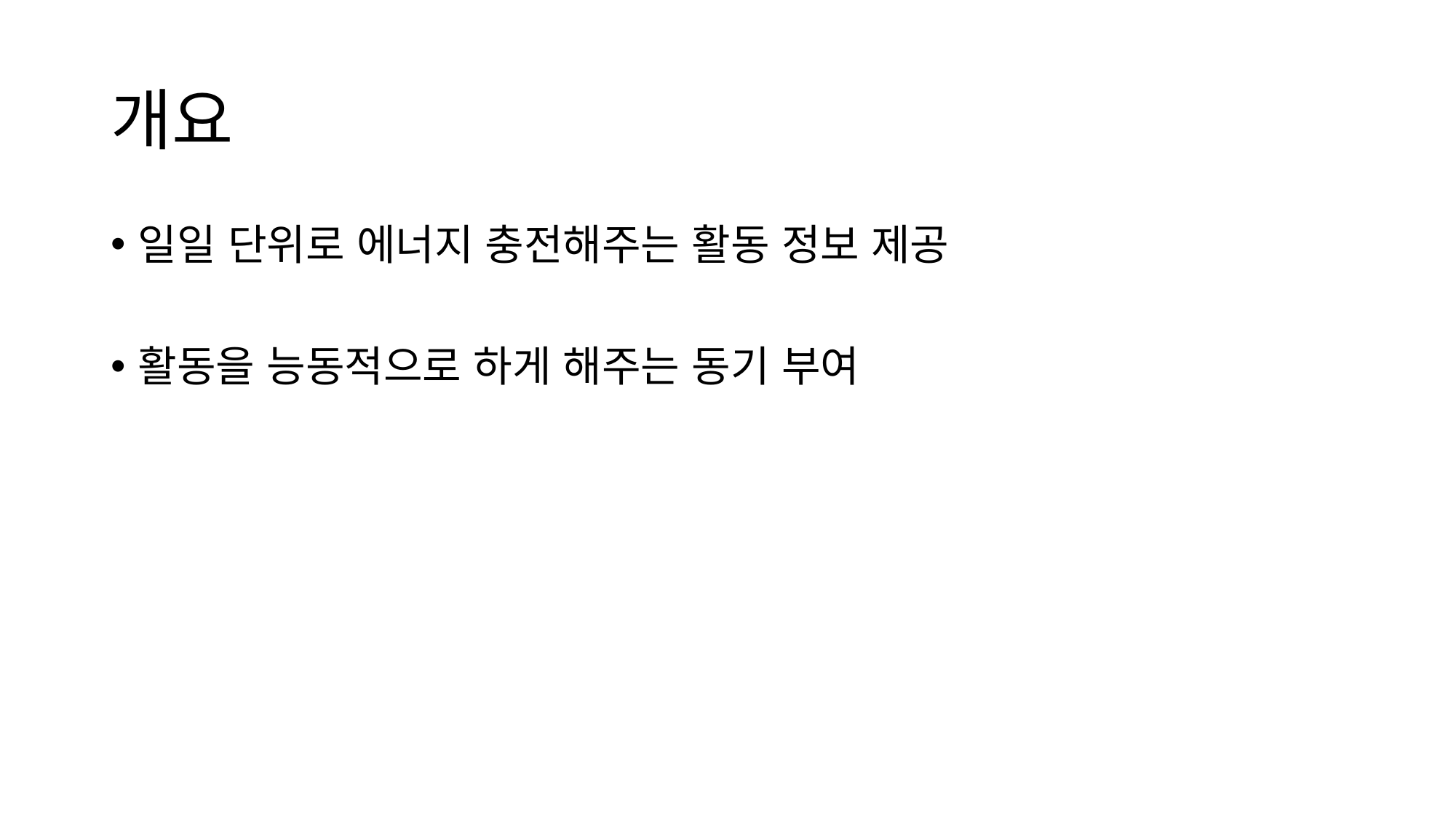

# 개요
일일 단위로 에너지 충전해주는 활동 정보 제공

활동을 능동적으로 하게 해주는 동기 부여